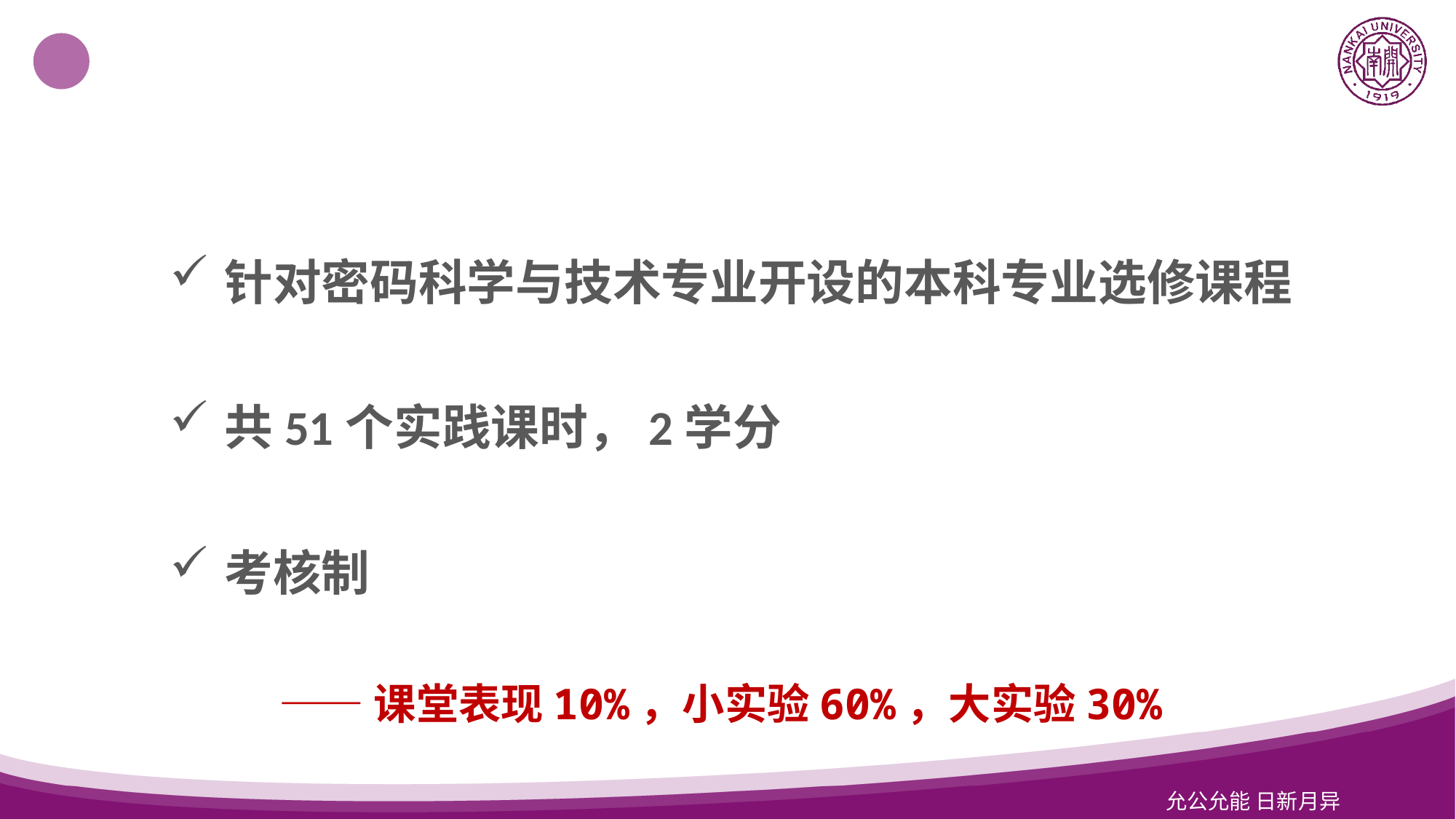

针对密码科学与技术专业开设的本科专业选修课程
共51个实践课时，2学分
考核制
	——课堂表现10%，小实验60%，大实验30%